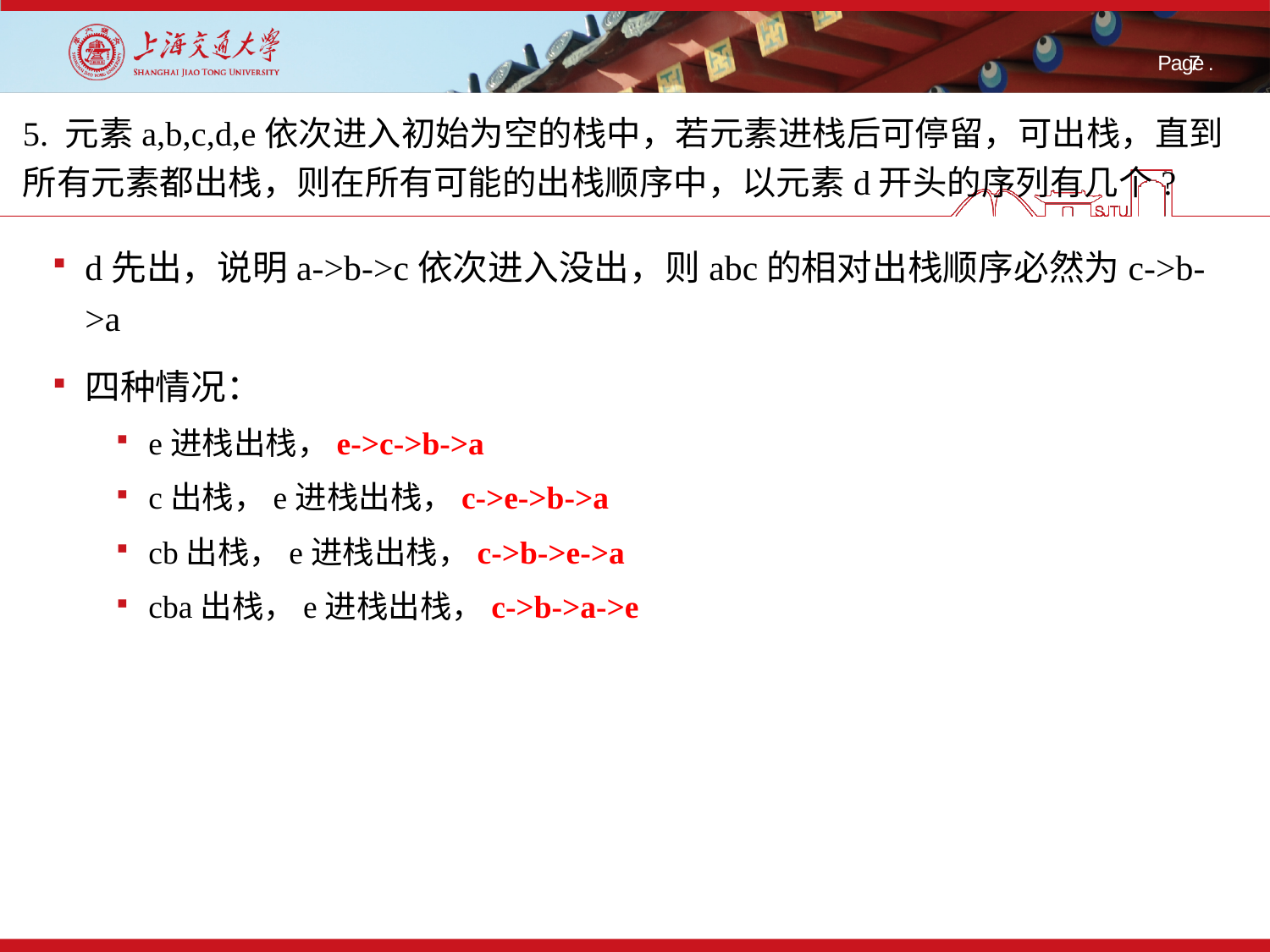

5. 元素a,b,c,d,e依次进入初始为空的栈中，若元素进栈后可停留，可出栈，直到所有元素都出栈，则在所有可能的出栈顺序中，以元素d开头的序列有几个?
d先出，说明a->b->c依次进入没出，则abc的相对出栈顺序必然为c->b->a
四种情况：
e进栈出栈，e->c->b->a
c出栈，e进栈出栈，c->e->b->a
cb出栈，e进栈出栈，c->b->e->a
cba出栈，e进栈出栈，c->b->a->e